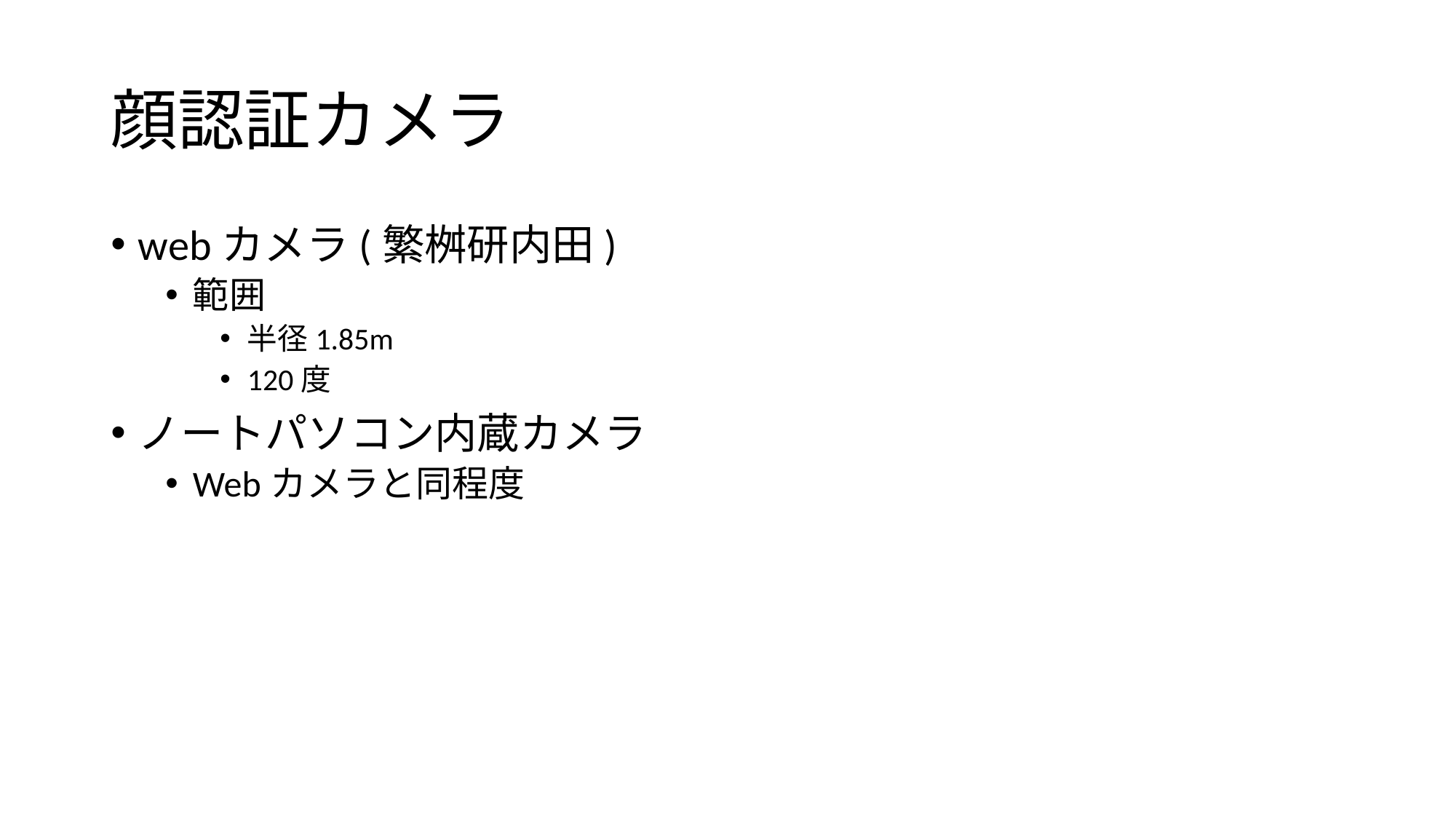

# 顔認証カメラ
webカメラ(繁桝研内田)
範囲
半径1.85m
120度
ノートパソコン内蔵カメラ
Webカメラと同程度